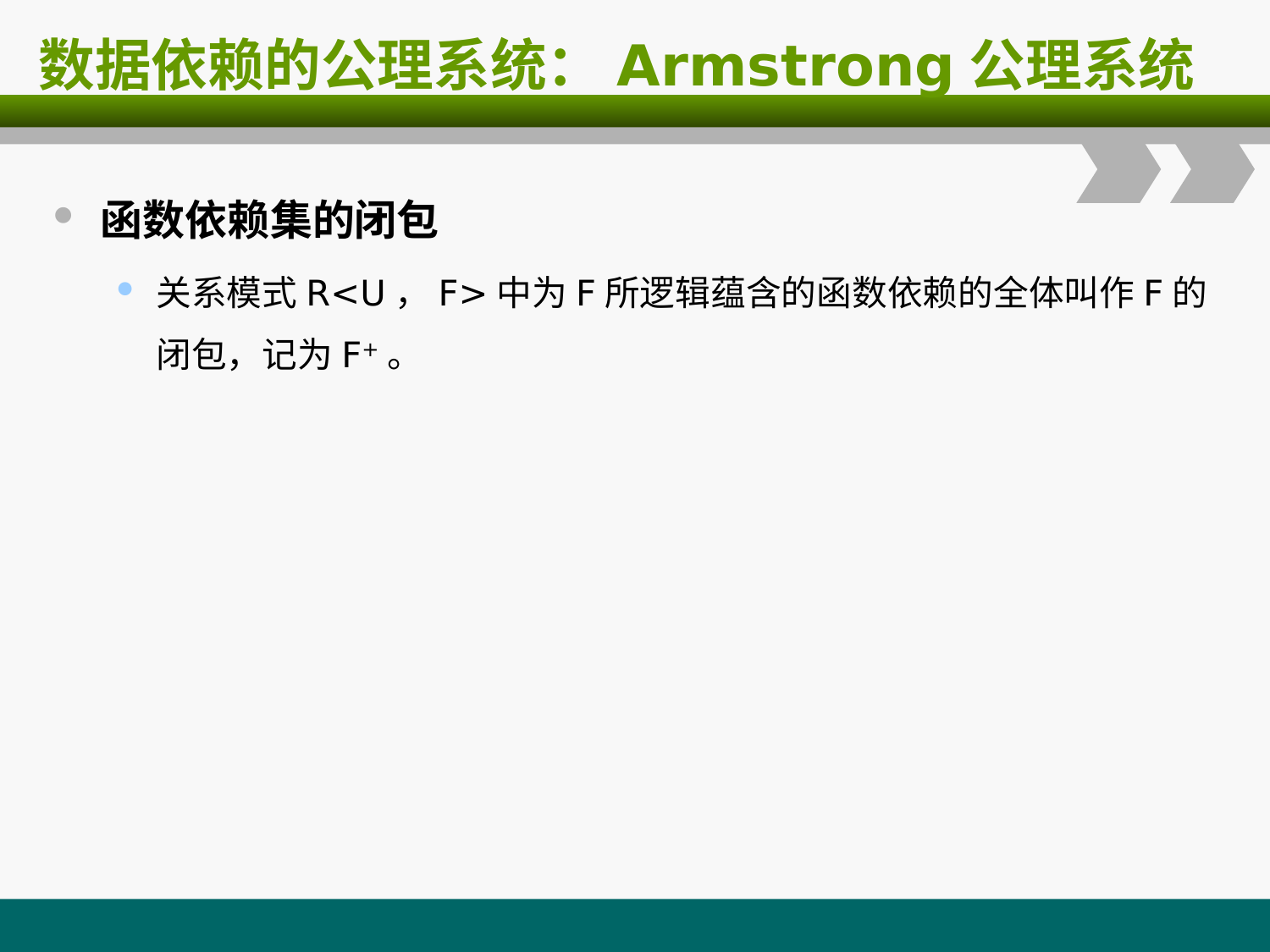

# 数据依赖的公理系统：Armstrong公理系统
函数依赖集的闭包
关系模式R<U，F>中为F所逻辑蕴含的函数依赖的全体叫作F的闭包，记为F+。